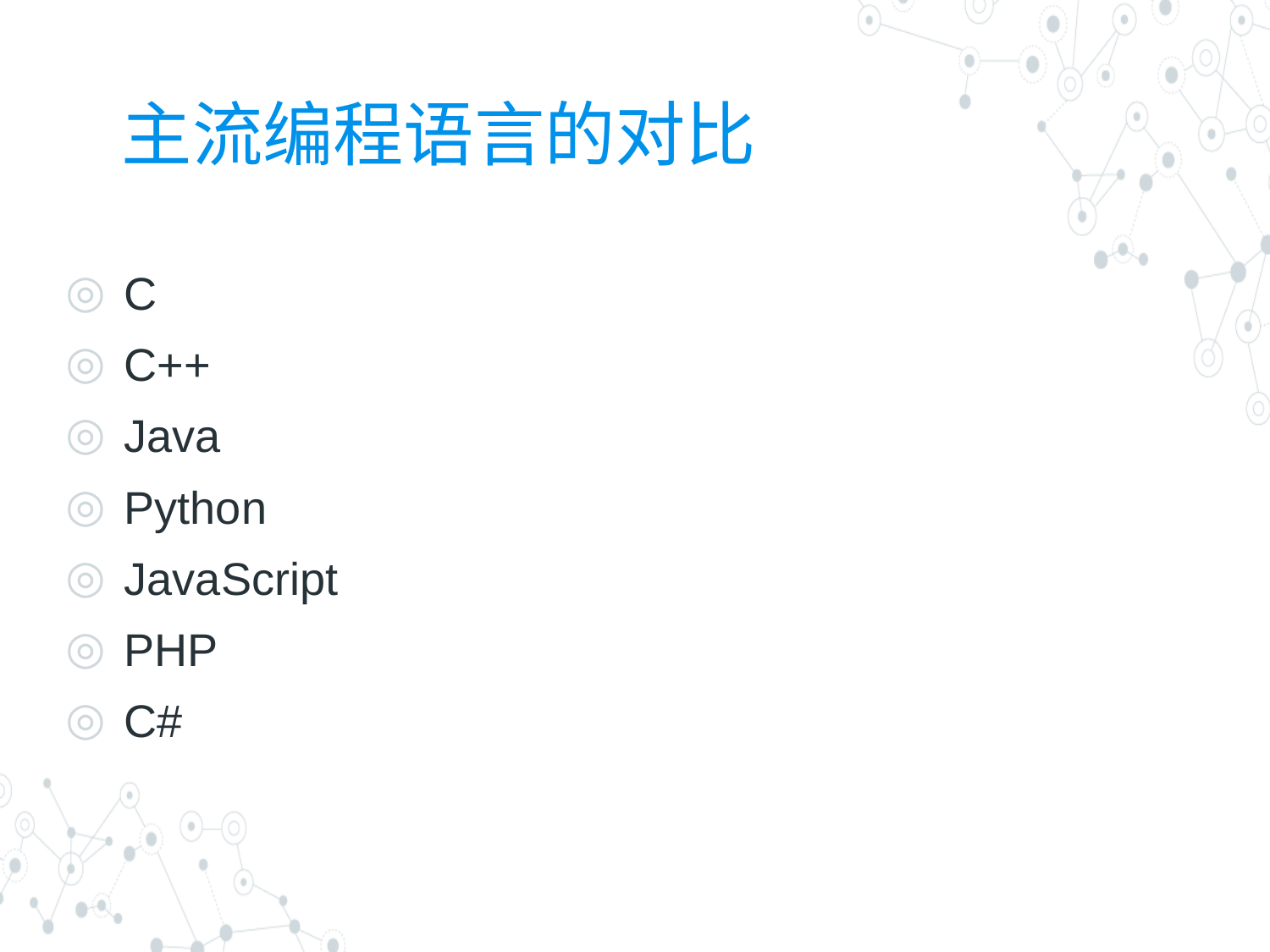

# 主流编程语言的对比
C
C++
Java
Python
JavaScript
PHP
C#